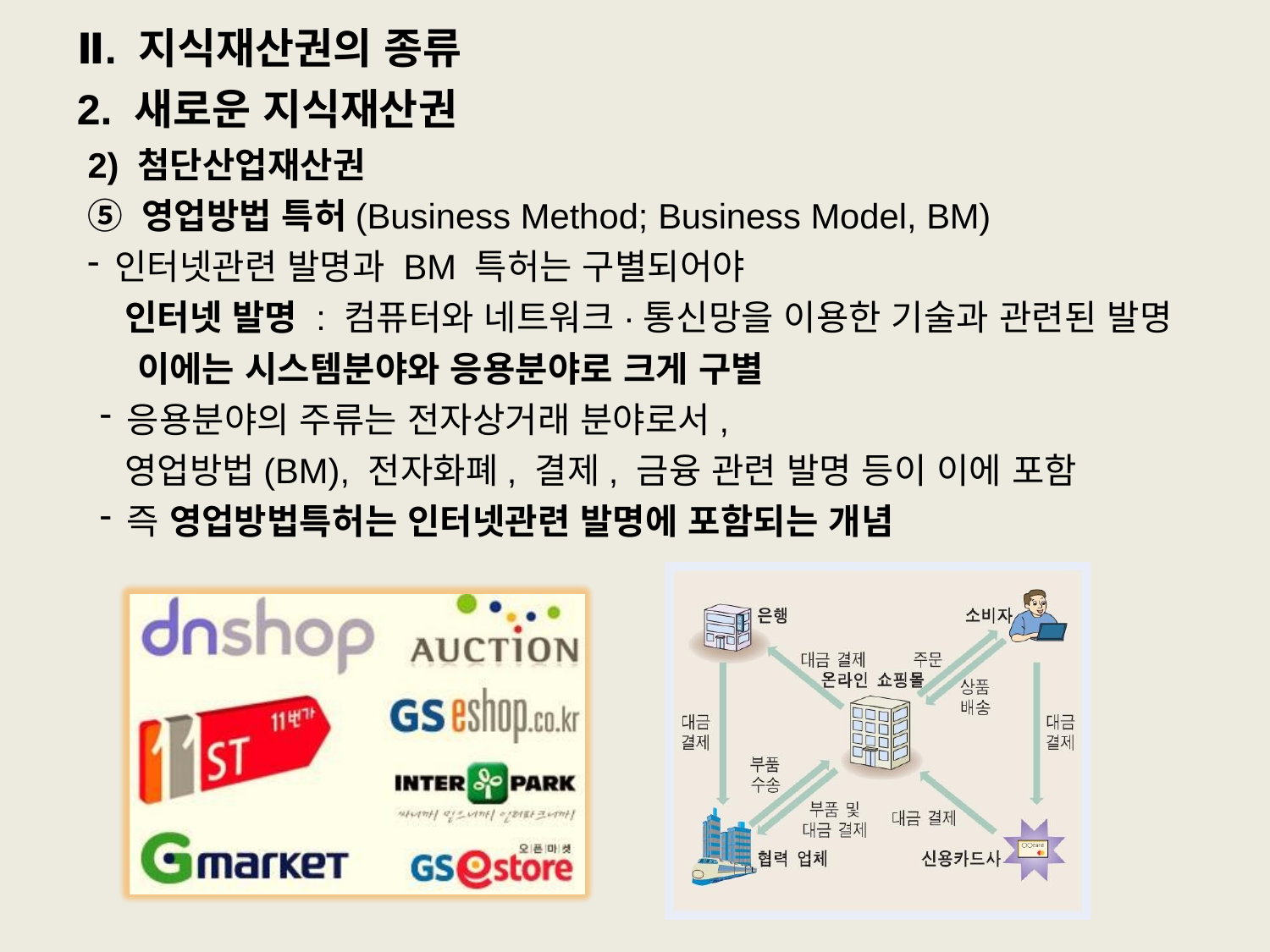

# Ⅱ. 지식재산권의 종류
2. 새로운 지식재산권
2) 첨단산업재산권
⑤ 영업방법 특허(Business Method; Business Model, BM)
인터넷관련 발명과 BM 특허는 구별되어야
인터넷 발명 : 컴퓨터와 네트워크·통신망을 이용한 기술과 관련된 발명
이에는 시스템분야와 응용분야로 크게 구별
응용분야의 주류는 전자상거래 분야로서,
영업방법(BM), 전자화폐, 결제, 금융 관련 발명 등이 이에 포함
즉 영업방법특허는 인터넷관련 발명에 포함되는 개념